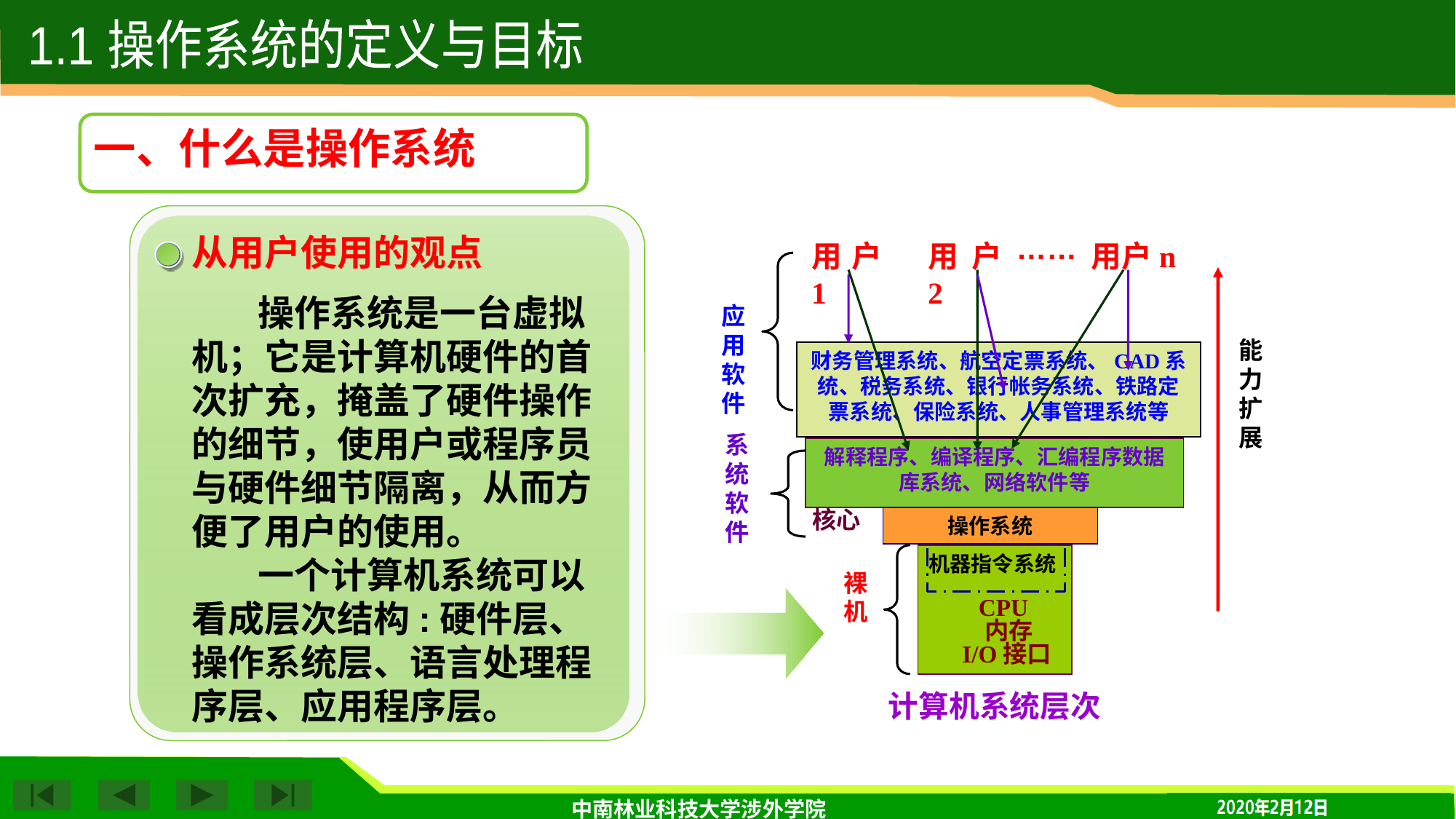

1.1 操作系统的定义与目标

一、什么是操作系统

……

从用户使用的观点
用户2
用户n
用户1

       操作系统是一台虚拟机；它是计算机硬件的首次扩充，掩盖了硬件操作的细节，使用户或程序员与硬件细节隔离，从而方便了用户的使用。
       一个计算机系统可以看成层次结构:硬件层、操作系统层、语言处理程序层、应用程序层。
应用软件
能力扩展
财务管理系统、航空定票系统、CAD系统、税务系统、银行帐务系统、铁路定票系统、保险系统、人事管理系统等
系统软件
解释程序、编译程序、汇编程序数据库系统、网络软件等

核心
操作系统

机器指令系统

     CPU
    内存
    I/O接口

裸机

计算机系统层次